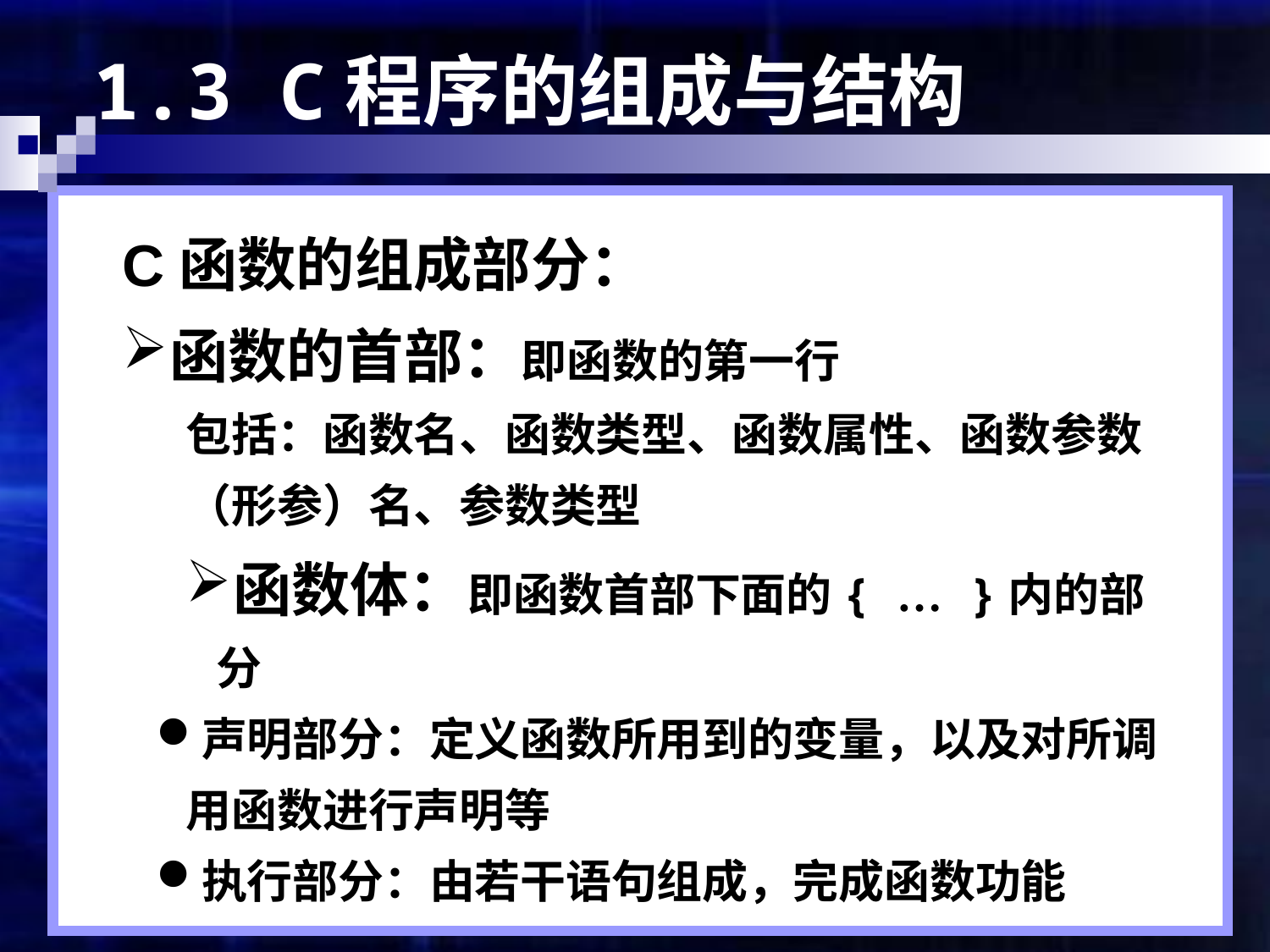

# 1.3 C程序的组成与结构
C函数的组成部分：
函数的首部：即函数的第一行
包括：函数名、函数类型、函数属性、函数参数（形参）名、参数类型
函数体：即函数首部下面的{ … }内的部分
声明部分：定义函数所用到的变量，以及对所调用函数进行声明等
执行部分：由若干语句组成，完成函数功能